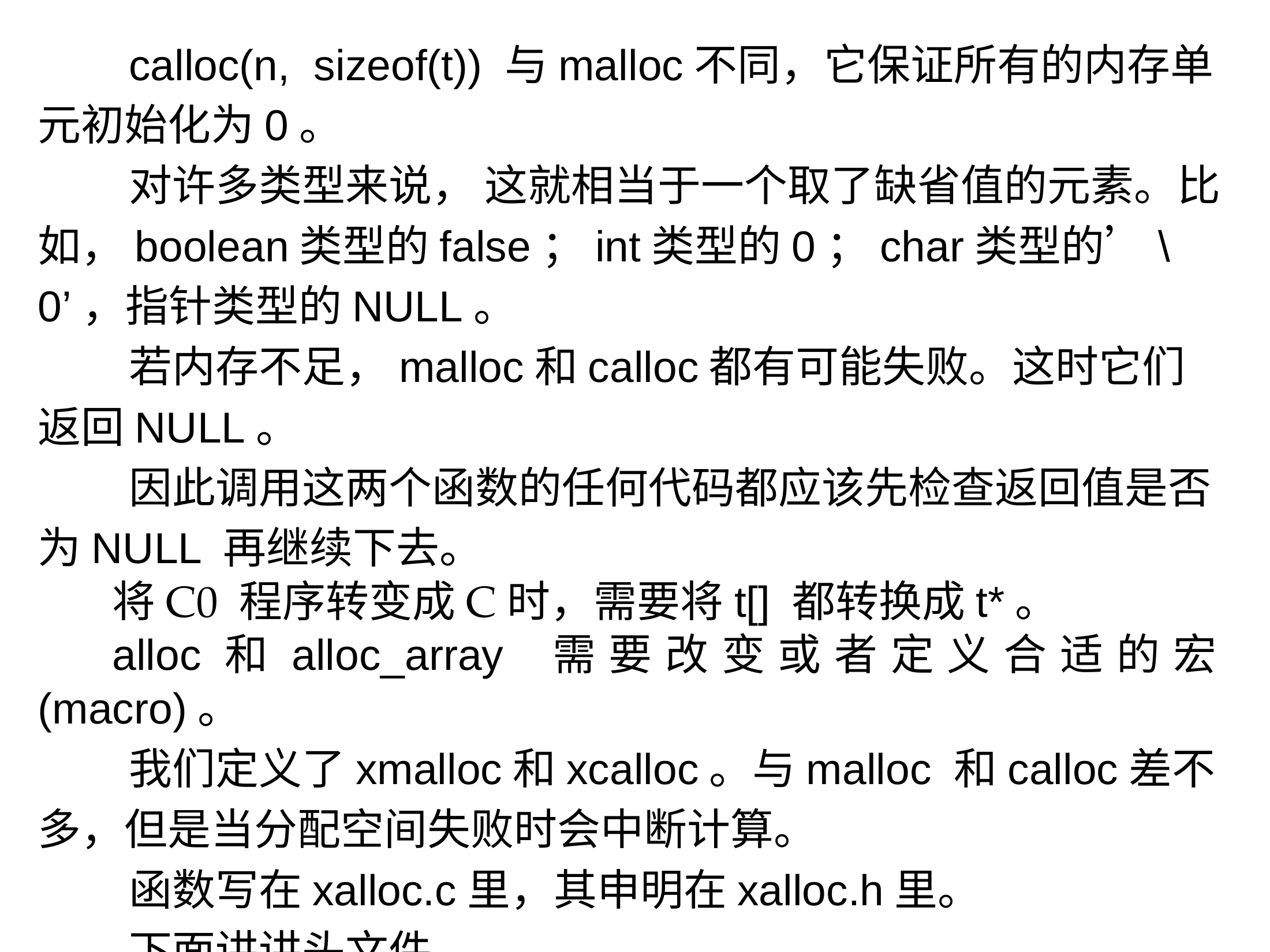

calloc(n,  sizeof(t)) 与malloc不同，它保证所有的内存单元初始化为0。
对许多类型来说， 这就相当于一个取了缺省值的元素。比如，boolean类型的false；int类型的0；char类型的’\0’，指针类型的NULL。
若内存不足，malloc和calloc都有可能失败。这时它们返回NULL。
因此调用这两个函数的任何代码都应该先检查返回值是否为NULL 再继续下去。
将C0 程序转变成C时，需要将t[] 都转换成t*。
alloc和alloc_array 需要改变或者定义合适的宏(macro)。
我们定义了xmalloc和xcalloc。与malloc 和calloc差不多，但是当分配空间失败时会中断计算。
函数写在xalloc.c里，其申明在xalloc.h里。
下面讲讲头文件。